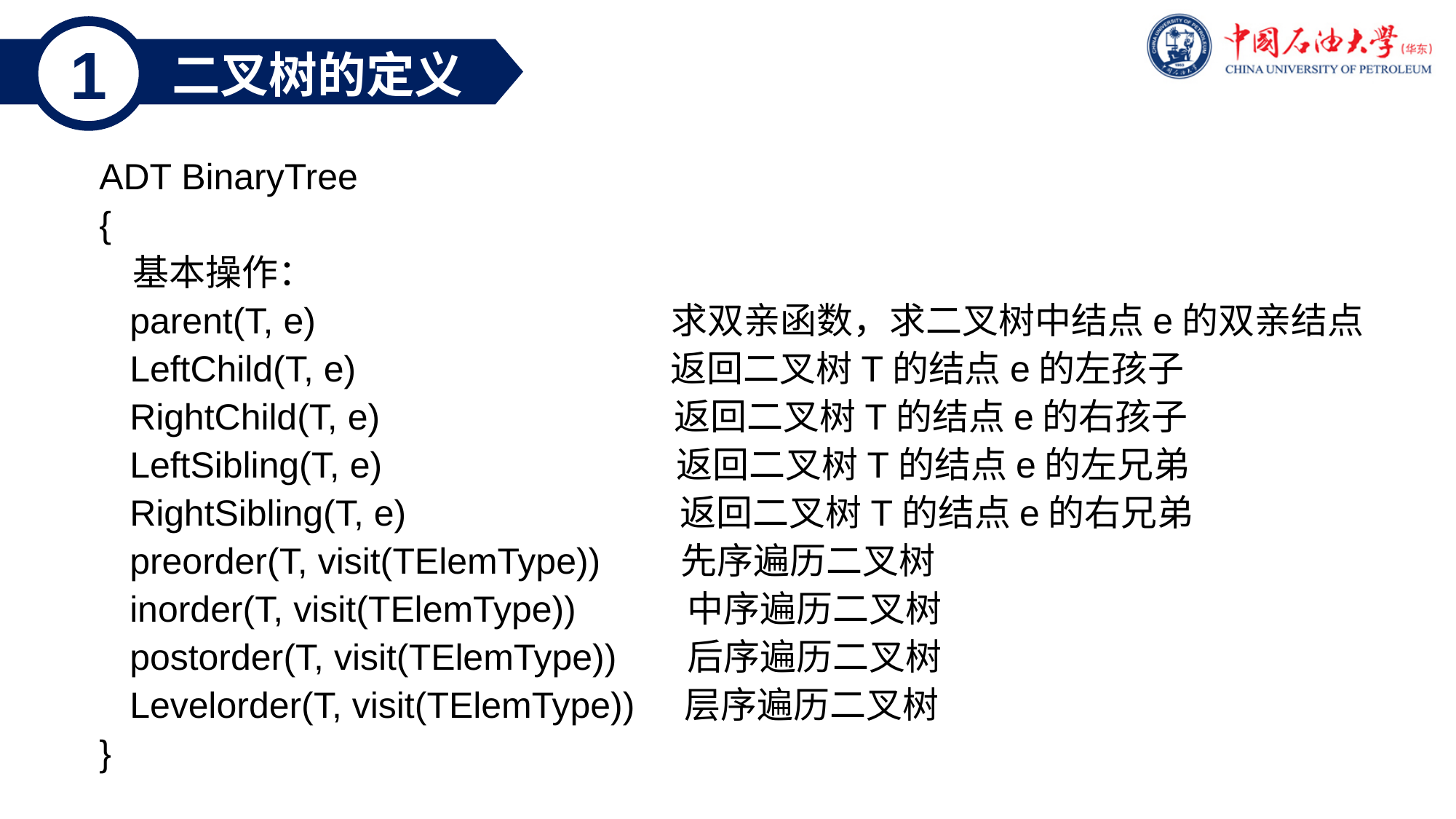

1
二叉树的定义
ADT BinaryTree
{
   基本操作：
   parent(T, e)                                  求双亲函数，求二叉树中结点e的双亲结点
   LeftChild(T, e)                              返回二叉树T的结点e的左孩子
   RightChild(T, e)                            返回二叉树T的结点e的右孩子
   LeftSibling(T, e)                            返回二叉树T的结点e的左兄弟
   RightSibling(T, e)                          返回二叉树T的结点e的右兄弟
   preorder(T, visit(TElemType))       先序遍历二叉树
   inorder(T, visit(TElemType))          中序遍历二叉树
   postorder(T, visit(TElemType))      后序遍历二叉树
   Levelorder(T, visit(TElemType))    层序遍历二叉树
}